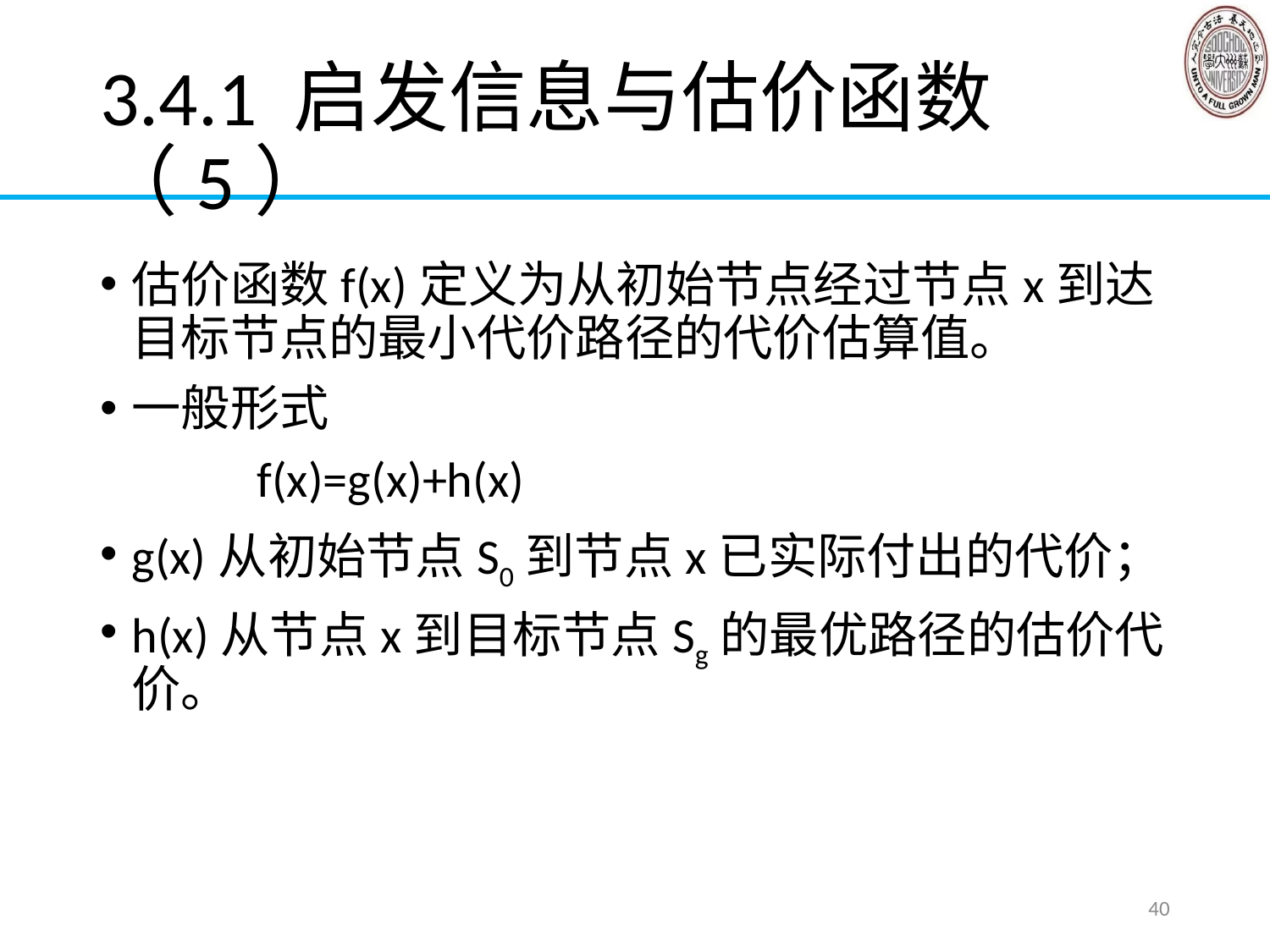

# 3.4.1 启发信息与估价函数（5）
估价函数f(x)定义为从初始节点经过节点x到达目标节点的最小代价路径的代价估算值。
一般形式
              f(x)=g(x)+h(x)
g(x)从初始节点S0到节点x已实际付出的代价；
h(x)从节点x到目标节点Sg的最优路径的估价代价。
40